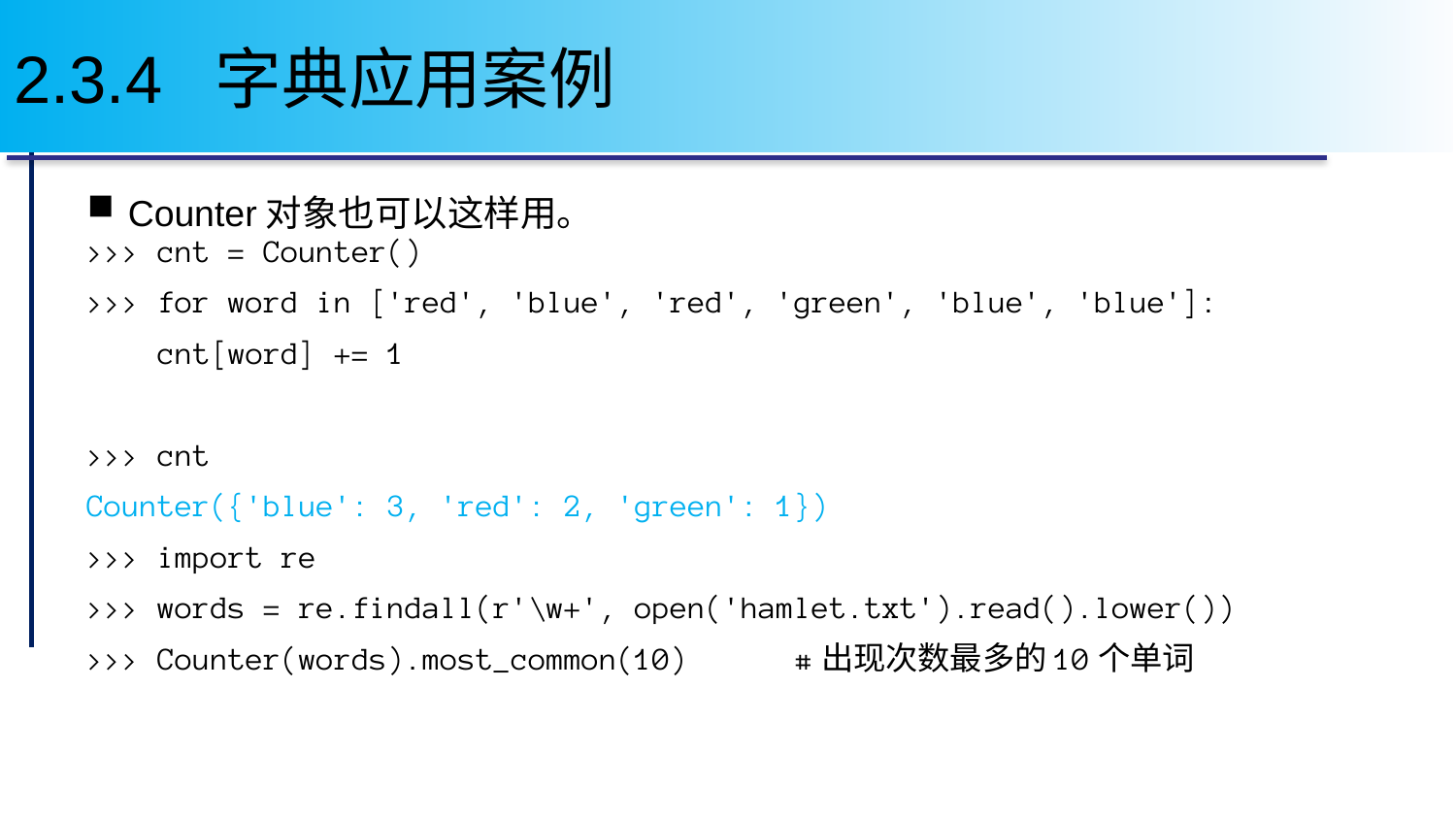

# 2.3.4  字典应用案例
Counter对象也可以这样用。
>>> cnt = Counter()
>>> for word in ['red', 'blue', 'red', 'green', 'blue', 'blue']:
    cnt[word] += 1

>>> cnt
Counter({'blue': 3, 'red': 2, 'green': 1})
>>> import re
>>> words = re.findall(r'\w+', open('hamlet.txt').read().lower())
>>> Counter(words).most_common(10)      #出现次数最多的10个单词